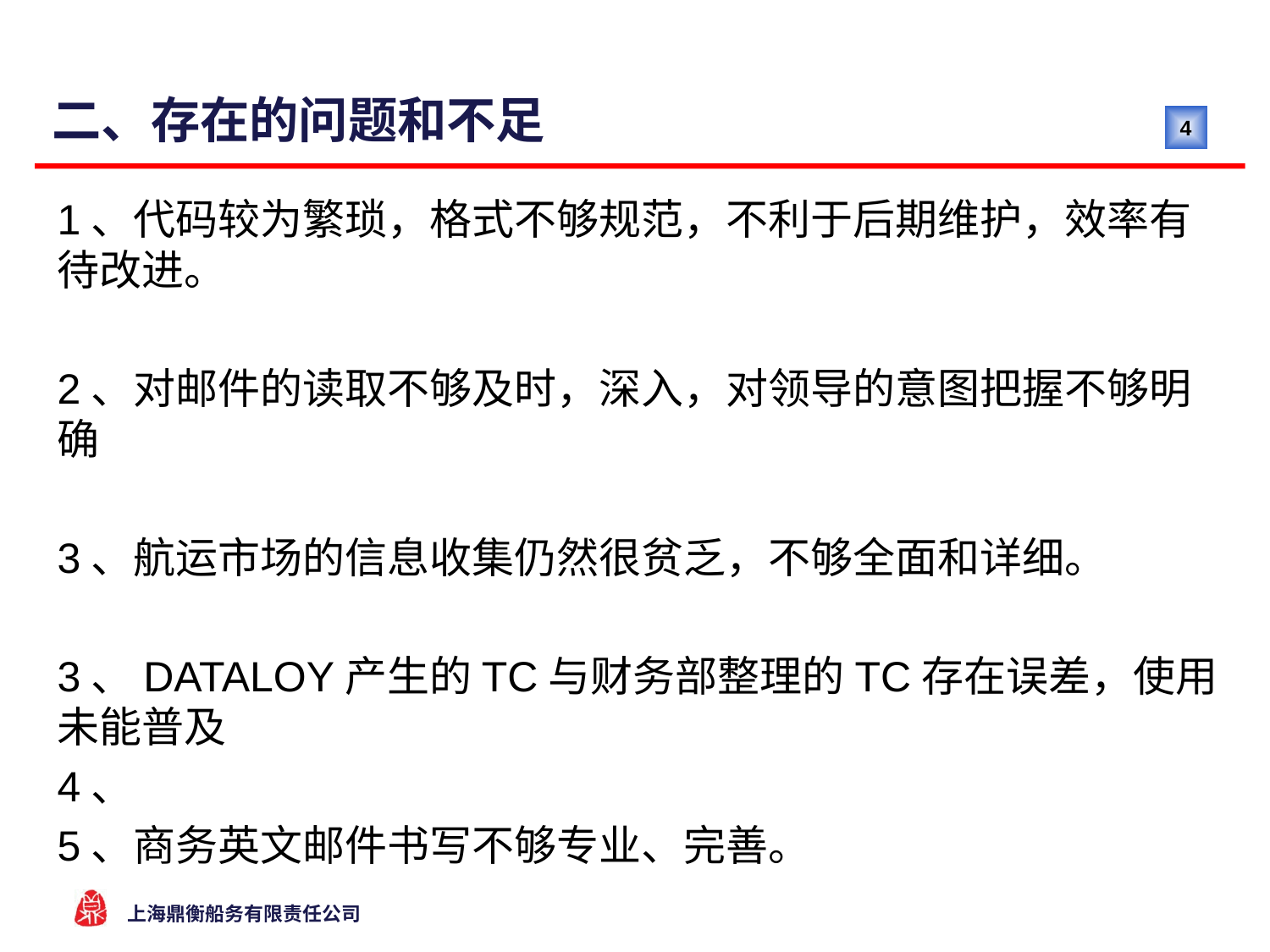

# 二、存在的问题和不足
1、代码较为繁琐，格式不够规范，不利于后期维护，效率有待改进。

2、对邮件的读取不够及时，深入，对领导的意图把握不够明确

3、航运市场的信息收集仍然很贫乏，不够全面和详细。

3、DATALOY产生的TC与财务部整理的TC存在误差，使用未能普及
4、
5、商务英文邮件书写不够专业、完善。